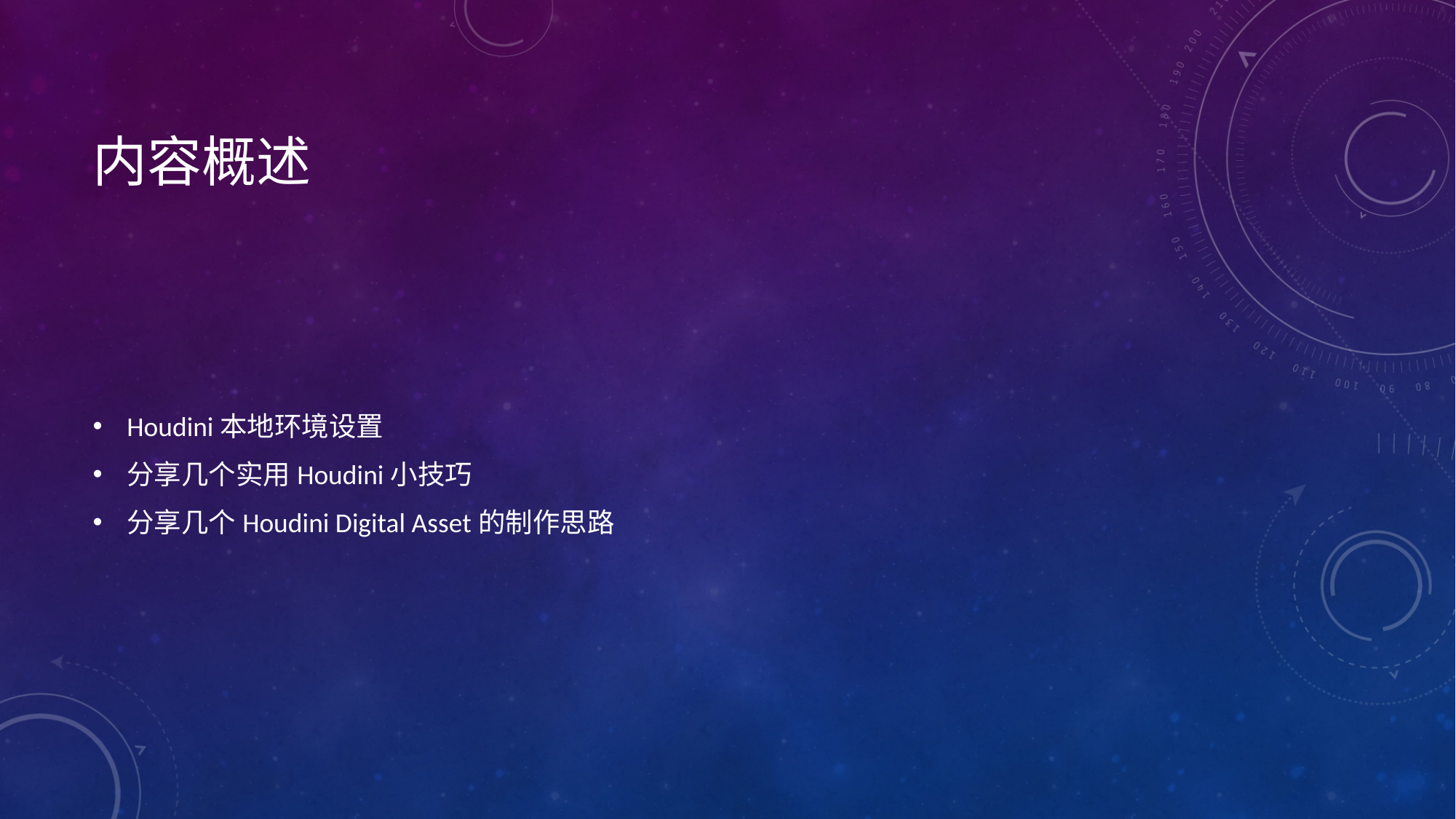

# 内容概述
Houdini本地环境设置
分享几个实用Houdini小技巧
分享几个Houdini Digital Asset的制作思路